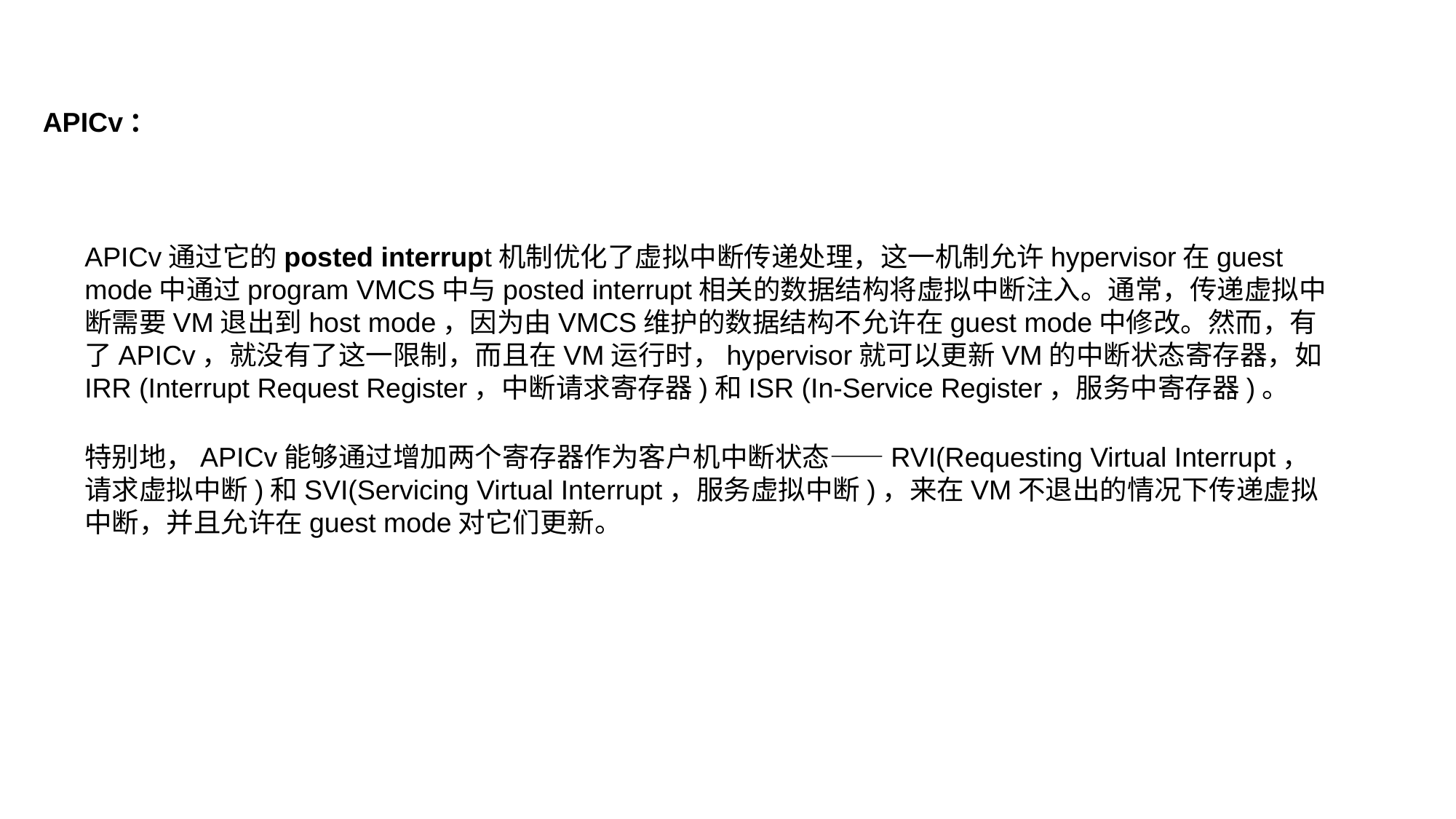

APICv：
APICv通过它的posted interrupt机制优化了虚拟中断传递处理，这一机制允许hypervisor在guest mode中通过program VMCS中与posted interrupt相关的数据结构将虚拟中断注入。通常，传递虚拟中断需要VM退出到host mode，因为由VMCS维护的数据结构不允许在guest mode中修改。然而，有了APICv，就没有了这一限制，而且在VM运行时，hypervisor就可以更新VM的中断状态寄存器，如IRR (Interrupt Request Register，中断请求寄存器)和ISR (In-Service Register，服务中寄存器)。
特别地，APICv能够通过增加两个寄存器作为客户机中断状态——RVI(Requesting Virtual Interrupt，请求虚拟中断)和SVI(Servicing Virtual Interrupt，服务虚拟中断)，来在VM不退出的情况下传递虚拟中断，并且允许在guest mode对它们更新。